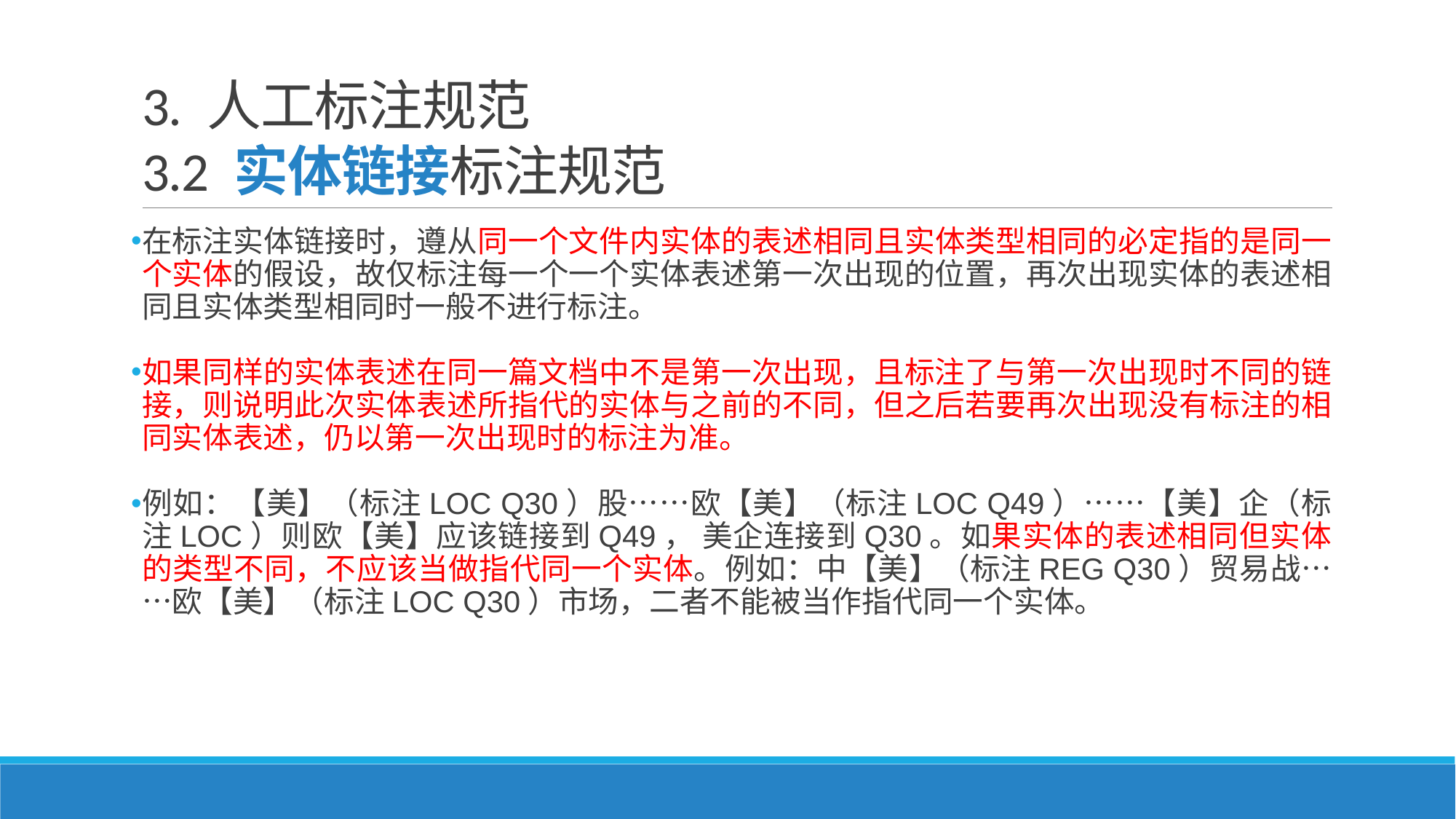

# 3. 人工标注规范 3.2 实体链接标注规范
在标注实体链接时，遵从同一个文件内实体的表述相同且实体类型相同的必定指的是同一个实体的假设，故仅标注每一个一个实体表述第一次出现的位置，再次出现实体的表述相同且实体类型相同时一般不进行标注。

如果同样的实体表述在同一篇文档中不是第一次出现，且标注了与第一次出现时不同的链接，则说明此次实体表述所指代的实体与之前的不同，但之后若要再次出现没有标注的相同实体表述，仍以第一次出现时的标注为准。

例如：【美】（标注LOC Q30）股……欧【美】（标注LOC Q49）……【美】企（标注LOC）则欧【美】应该链接到Q49， 美企连接到Q30。如果实体的表述相同但实体的类型不同，不应该当做指代同一个实体。例如：中【美】（标注REG Q30）贸易战……欧【美】（标注LOC Q30）市场，二者不能被当作指代同一个实体。